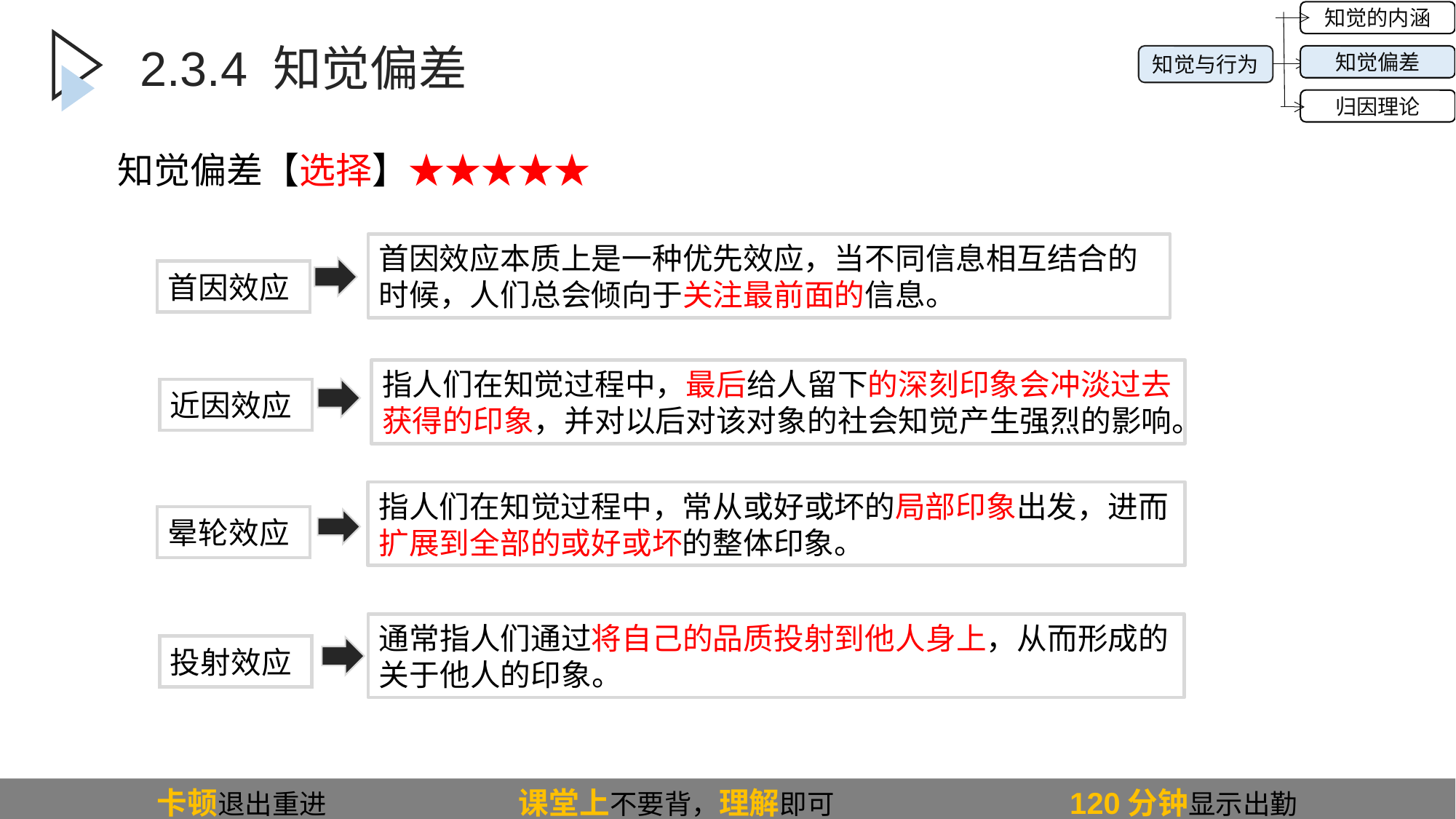

知觉的内涵
知觉偏差

归因理论
知觉与行为
2.3.4 知觉偏差
知觉偏差【选择】★★★★★
首因效应本质上是一种优先效应，当不同信息相互结合的时候，人们总会倾向于关注最前面的信息。

首因效应
指人们在知觉过程中，最后给人留下的深刻印象会冲淡过去获得的印象，并对以后对该对象的社会知觉产生强烈的影响。

近因效应
指人们在知觉过程中，常从或好或坏的局部印象出发，进而扩展到全部的或好或坏的整体印象。
晕轮效应

通常指人们通过将自己的品质投射到他人身上，从而形成的关于他人的印象。
投射效应